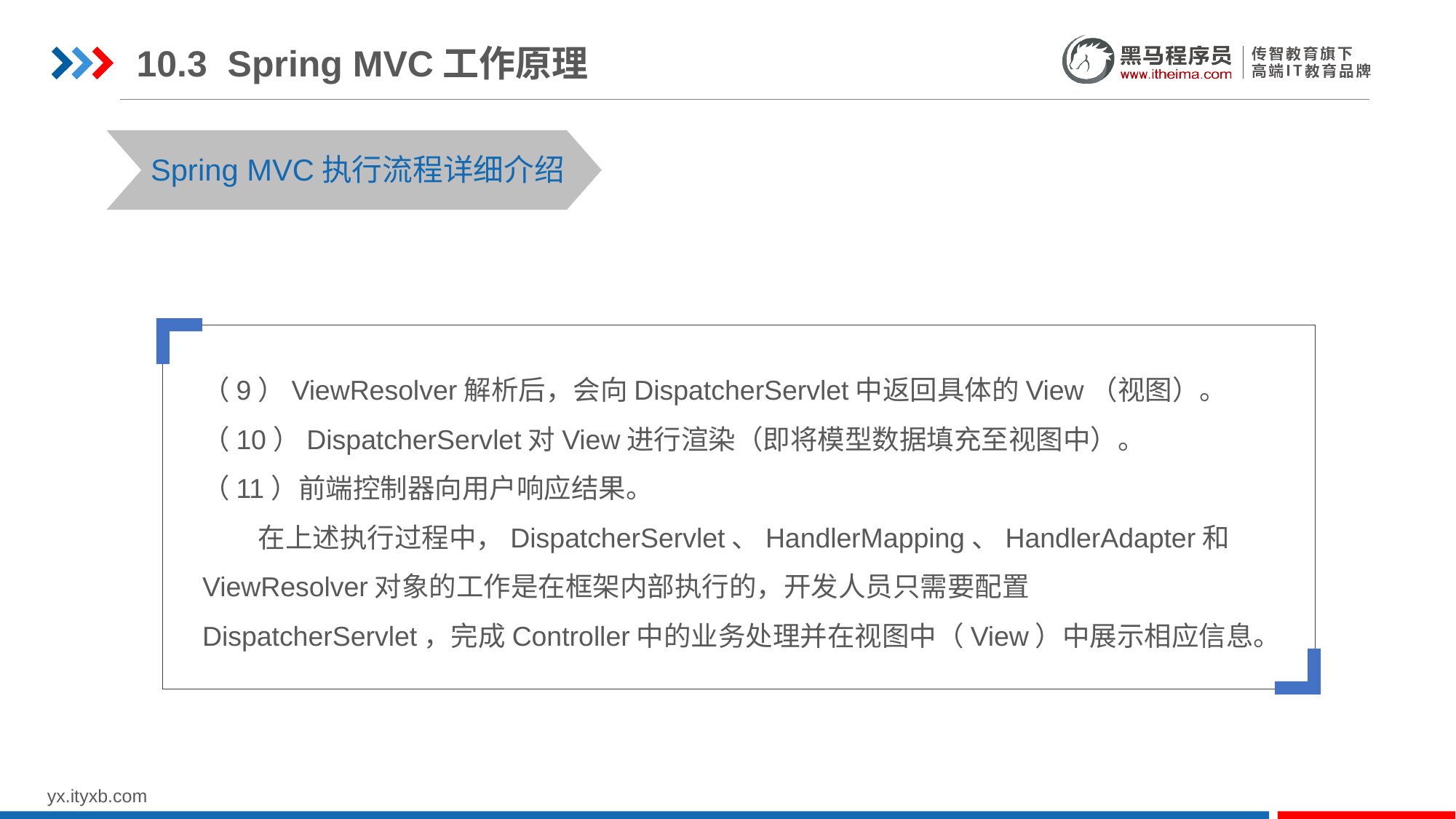

10.3  Spring MVC工作原理

Spring MVC执行流程详细介绍

（9）ViewResolver解析后，会向DispatcherServlet中返回具体的View（视图）。
（10）DispatcherServlet对View进行渲染（即将模型数据填充至视图中）。
（11）前端控制器向用户响应结果。
        在上述执行过程中，DispatcherServlet、HandlerMapping、HandlerAdapter和ViewResolver对象的工作是在框架内部执行的，开发人员只需要配置DispatcherServlet，完成Controller中的业务处理并在视图中（View）中展示相应信息。